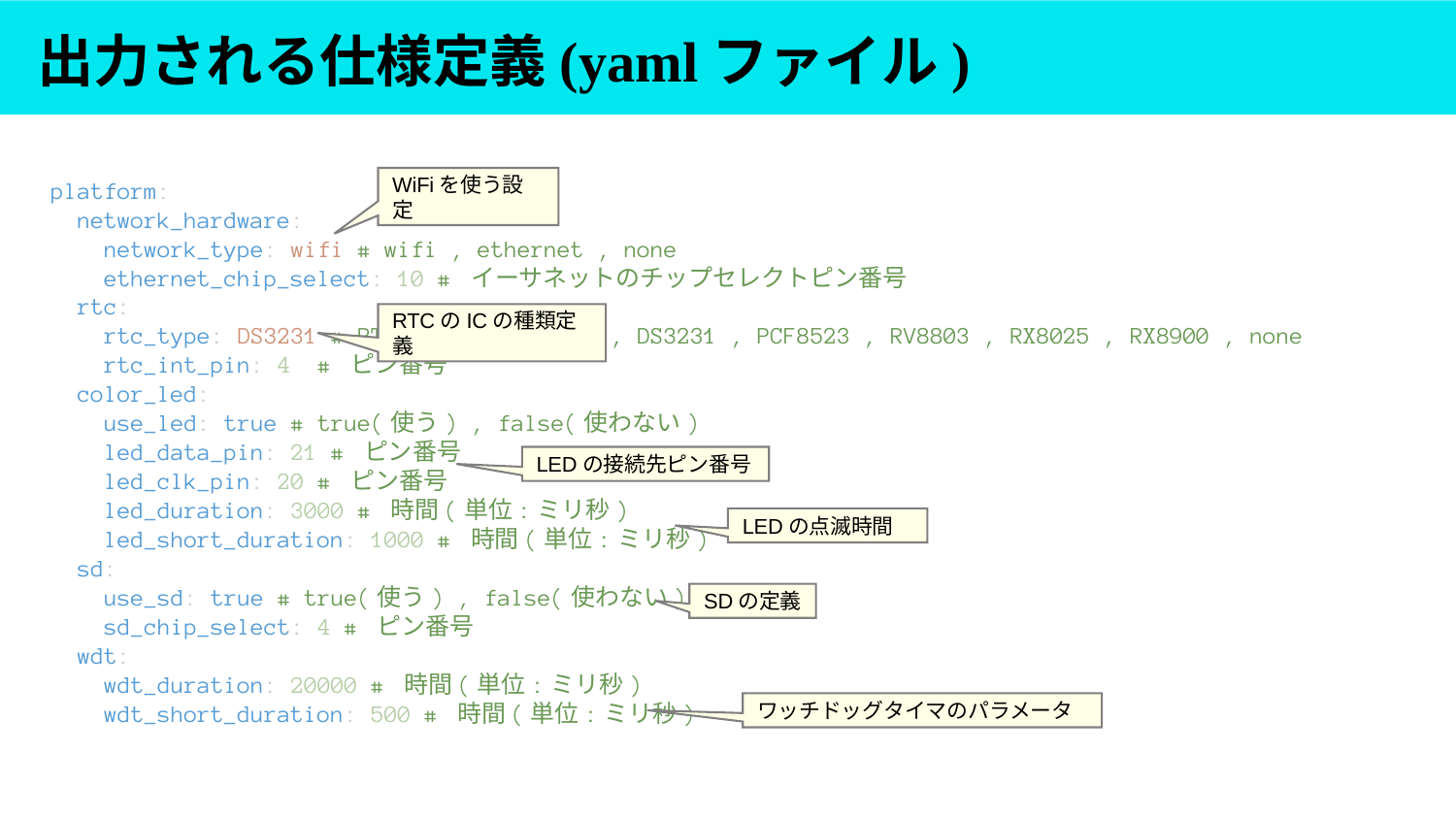

# 出力される仕様定義(yamlファイル)
platform:
  network_hardware:
    network_type: wifi # wifi , ethernet , none
    ethernet_chip_select: 10 # イーサネットのチップセレクトピン番号
  rtc:
    rtc_type: DS3231 # RTC8564NB , DS1307 , DS3231 , PCF8523 , RV8803 , RX8025 , RX8900 , none
    rtc_int_pin: 4  # ピン番号
  color_led:
    use_led: true # true(使う) , false(使わない)
    led_data_pin: 21 # ピン番号
    led_clk_pin: 20 # ピン番号
    led_duration: 3000 # 時間(単位:ミリ秒)
    led_short_duration: 1000 # 時間(単位:ミリ秒)
  sd:
    use_sd: true # true(使う) , false(使わない)
    sd_chip_select: 4 # ピン番号
  wdt:
    wdt_duration: 20000 # 時間(単位:ミリ秒)
    wdt_short_duration: 500 # 時間(単位:ミリ秒)
WiFiを使う設定
RTCのICの種類定義
LEDの接続先ピン番号
LEDの点滅時間
SDの定義
ワッチドッグタイマのパラメータ